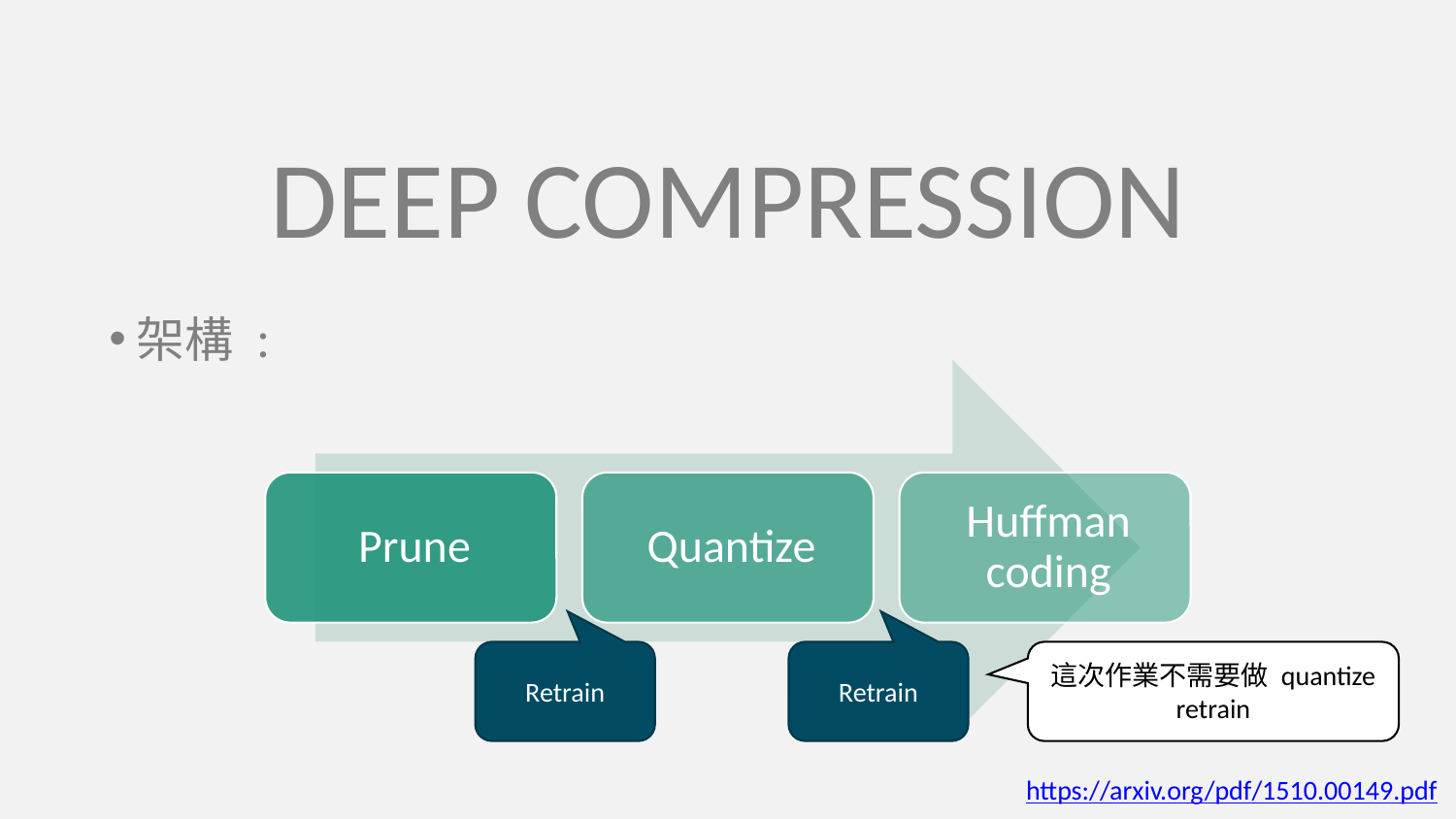

DEEP COMPRESSION
架構 :
Prune
Quantize
Huffman coding
Retrain
Retrain
這次作業不需要做 quantize retrain
https://arxiv.org/pdf/1510.00149.pdf